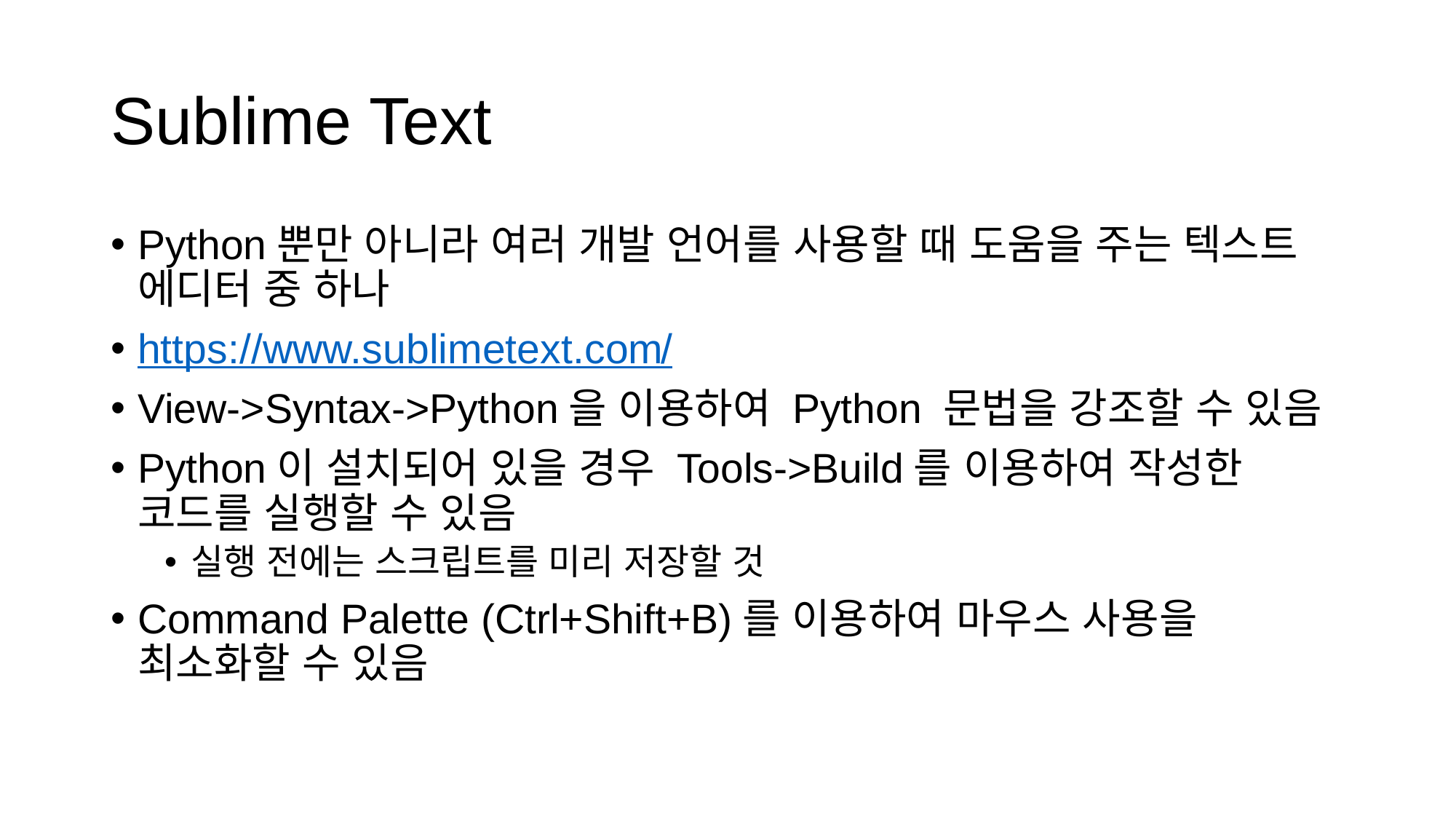

# Sublime Text
Python뿐만 아니라 여러 개발 언어를 사용할 때 도움을 주는 텍스트 에디터 중 하나
https://www.sublimetext.com/
View->Syntax->Python을 이용하여 Python 문법을 강조할 수 있음
Python이 설치되어 있을 경우 Tools->Build를 이용하여 작성한 코드를 실행할 수 있음
실행 전에는 스크립트를 미리 저장할 것
Command Palette (Ctrl+Shift+B)를 이용하여 마우스 사용을 최소화할 수 있음